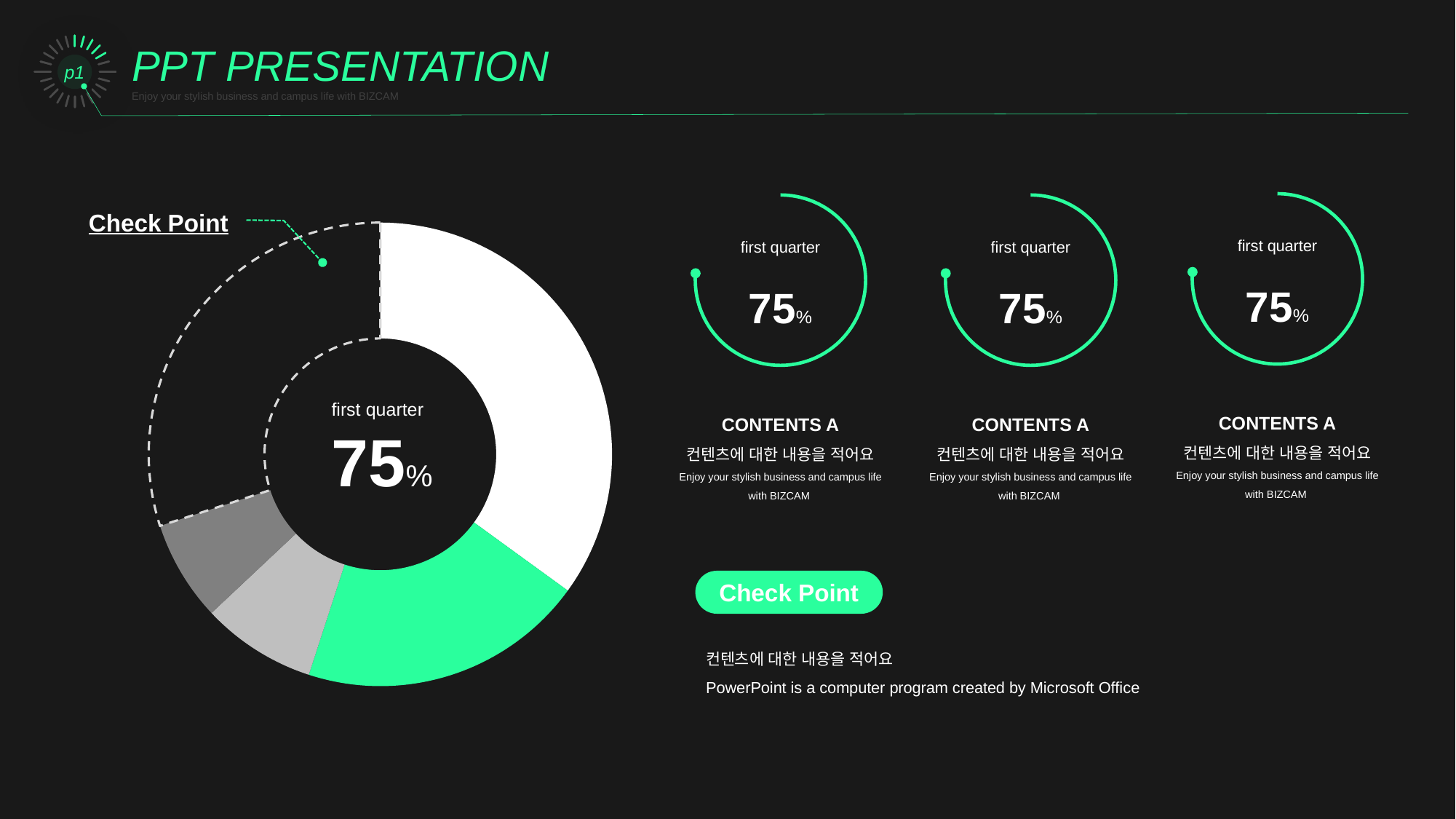

PPT PRESENTATION
Enjoy your stylish business and campus life with BIZCAM

p1

Check Point

### Chart

| Category | 판매 |
|---|---|
| 데이터1 | 35.0 |
| 데이터2 | 20.0 |
| 데이터3 | 8.0 |
| 데이터4 | 7.0 |
| 데이터5 | 30.0 |
first quarter
75%
first quarter
75%
first quarter
75%
first quarter
75%
CONTENTS A
컨텐츠에 대한 내용을 적어요
Enjoy your stylish business and campus life with BIZCAM
CONTENTS A
컨텐츠에 대한 내용을 적어요
Enjoy your stylish business and campus life with BIZCAM
CONTENTS A
컨텐츠에 대한 내용을 적어요
Enjoy your stylish business and campus life with BIZCAM
Check Point
컨텐츠에 대한 내용을 적어요
PowerPoint is a computer program created by Microsoft Office